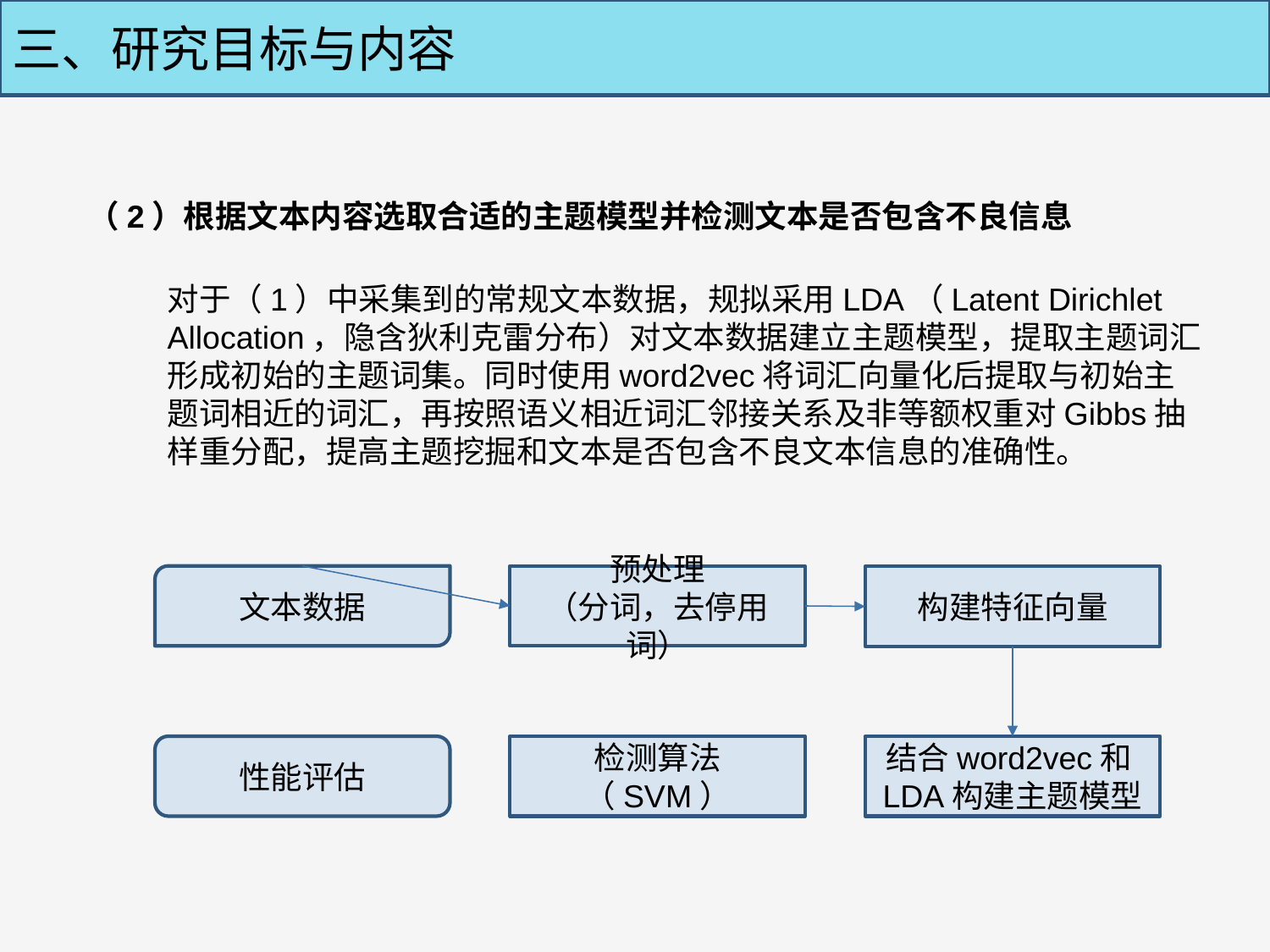

三、研究目标与内容
（2）根据文本内容选取合适的主题模型并检测文本是否包含不良信息
对于（1）中采集到的常规文本数据，规拟采用LDA（Latent Dirichlet Allocation，隐含狄利克雷分布）对文本数据建立主题模型，提取主题词汇形成初始的主题词集。同时使用word2vec将词汇向量化后提取与初始主题词相近的词汇，再按照语义相近词汇邻接关系及非等额权重对Gibbs抽样重分配，提高主题挖掘和文本是否包含不良文本信息的准确性。
文本数据
预处理
（分词，去停用词）
构建特征向量
性能评估
检测算法（SVM）
结合word2vec和LDA构建主题模型